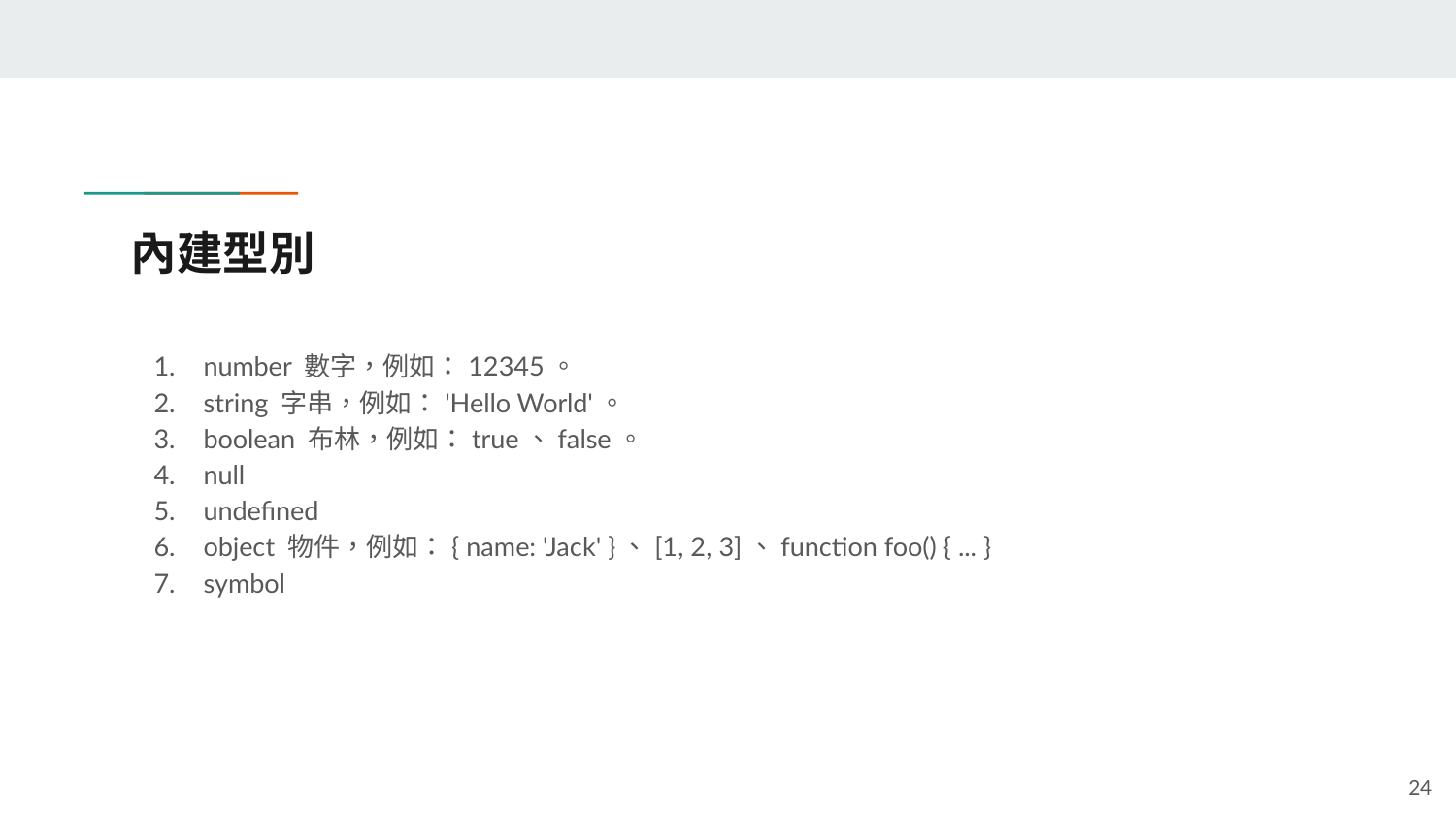

# 內建型別
number 數字，例如：12345。
string 字串，例如：'Hello World'。
boolean 布林，例如：true、false。
null
undefined
object 物件，例如：{ name: 'Jack' }、[1, 2, 3]、function foo() { ... }
symbol
24